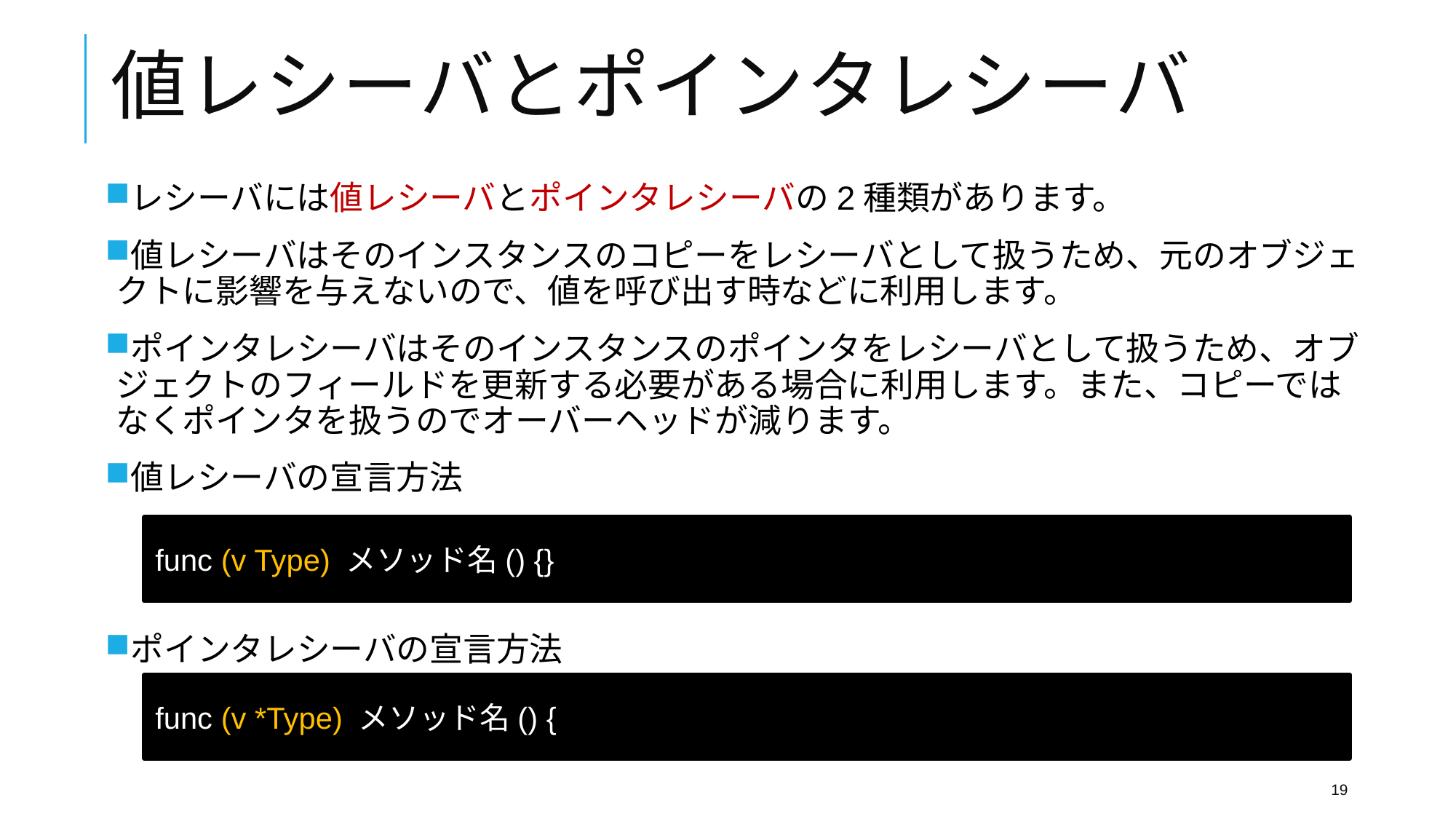

# 値レシーバとポインタレシーバ
レシーバには値レシーバとポインタレシーバの2種類があります。
値レシーバはそのインスタンスのコピーをレシーバとして扱うため、元のオブジェクトに影響を与えないので、値を呼び出す時などに利用します。
ポインタレシーバはそのインスタンスのポインタをレシーバとして扱うため、オブジェクトのフィールドを更新する必要がある場合に利用します。また、コピーではなくポインタを扱うのでオーバーヘッドが減ります。
値レシーバの宣言方法

ポインタレシーバの宣言方法
func (v Type) メソッド名() {}
func (v *Type) メソッド名() {
19